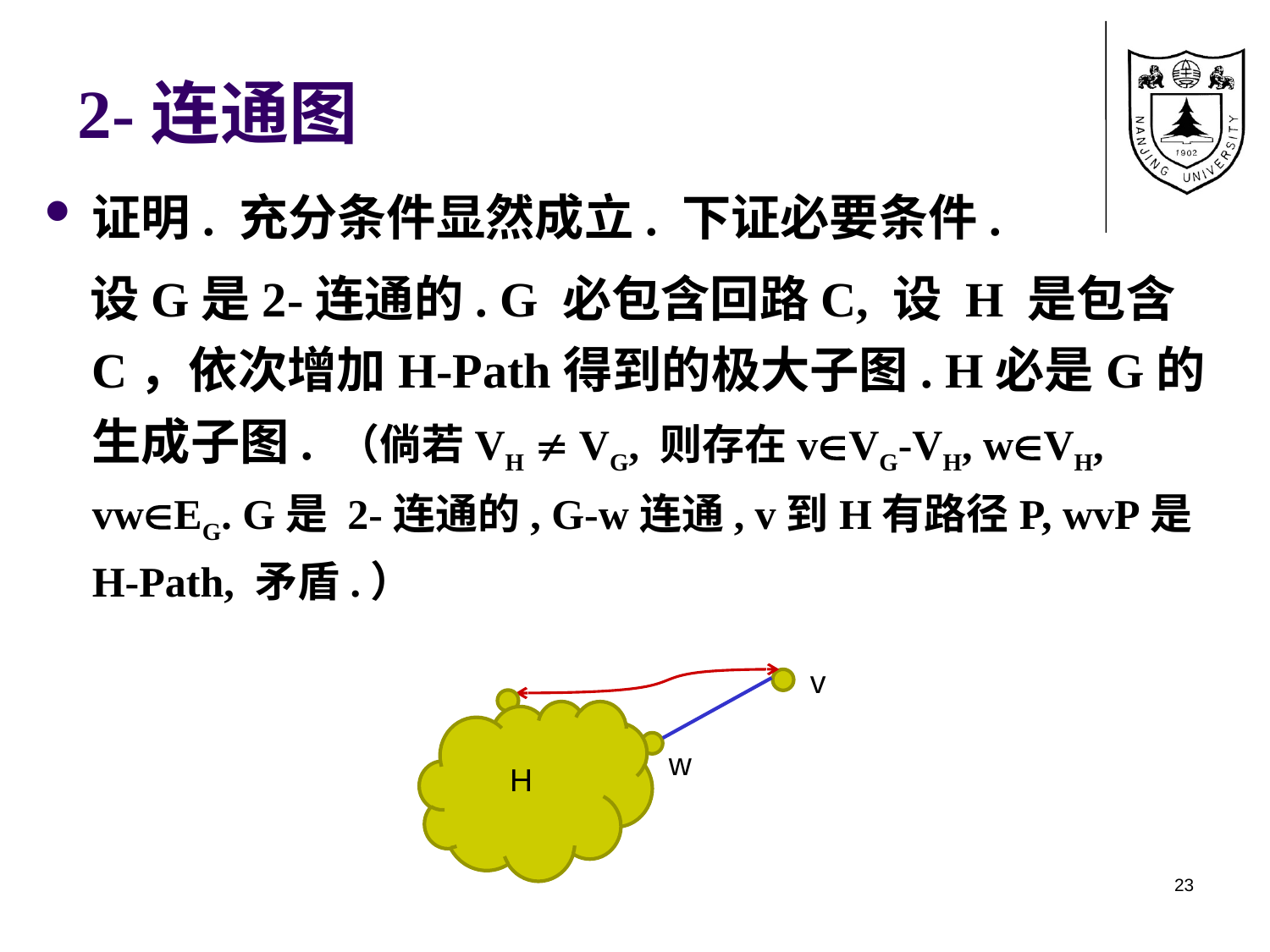

# 2-连通图
证明. 充分条件显然成立. 下证必要条件.
   设G是2-连通的. G 必包含回路C, 设 H 是包含C，依次增加H-Path得到的极大子图. H必是G的生成子图. （倘若VH ≠ VG, 则存在v∈VG-VH, w∈VH, vw∈EG. G是 2-连通的, G-w连通, v到H有路径P, wvP是H-Path, 矛盾.）
v

w

H
23